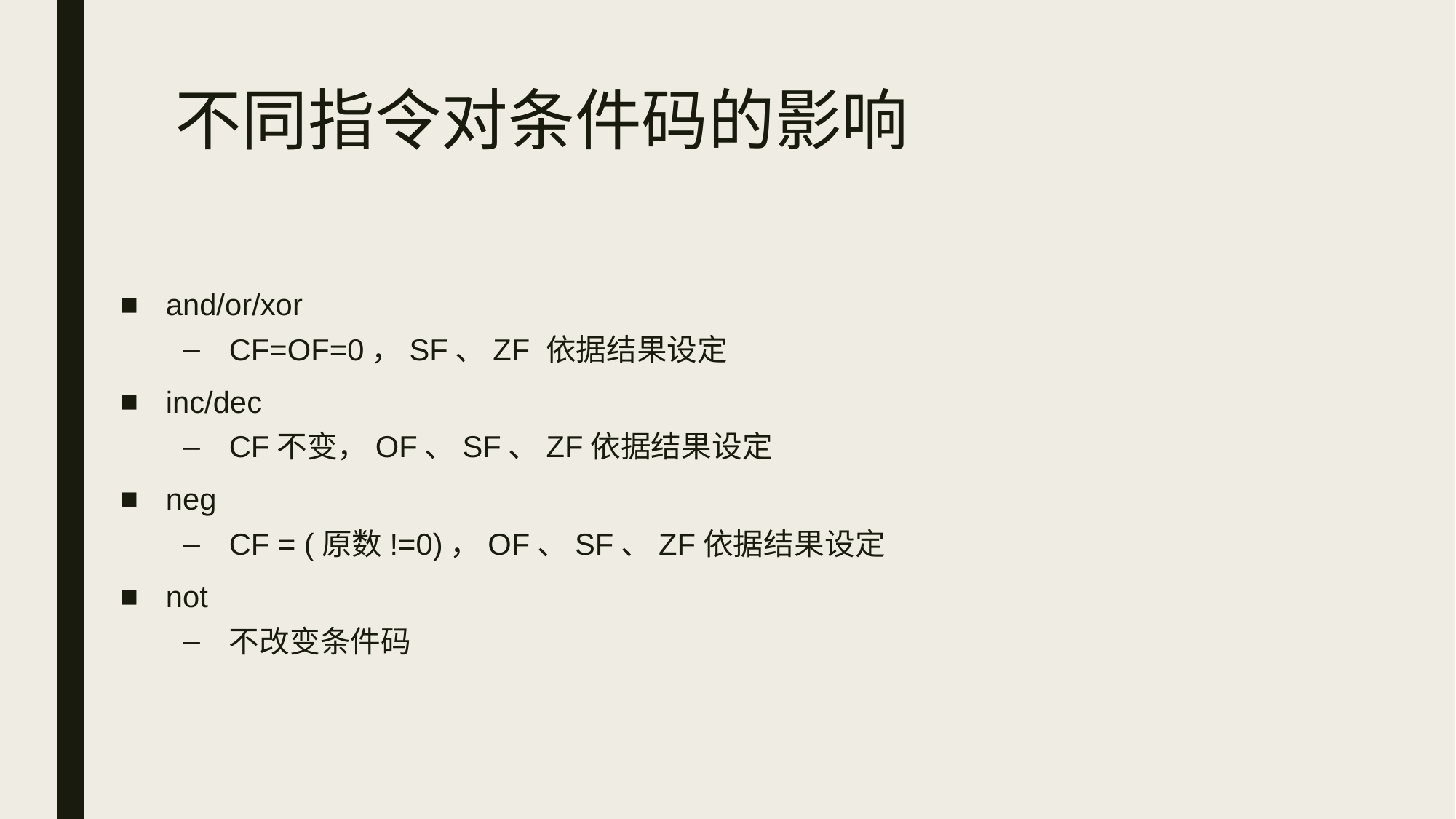

# 不同指令对条件码的影响
and/or/xor
CF=OF=0，SF、ZF 依据结果设定
inc/dec
CF不变，OF、SF、ZF依据结果设定
neg
CF = (原数!=0)，OF、SF、ZF依据结果设定
not
不改变条件码